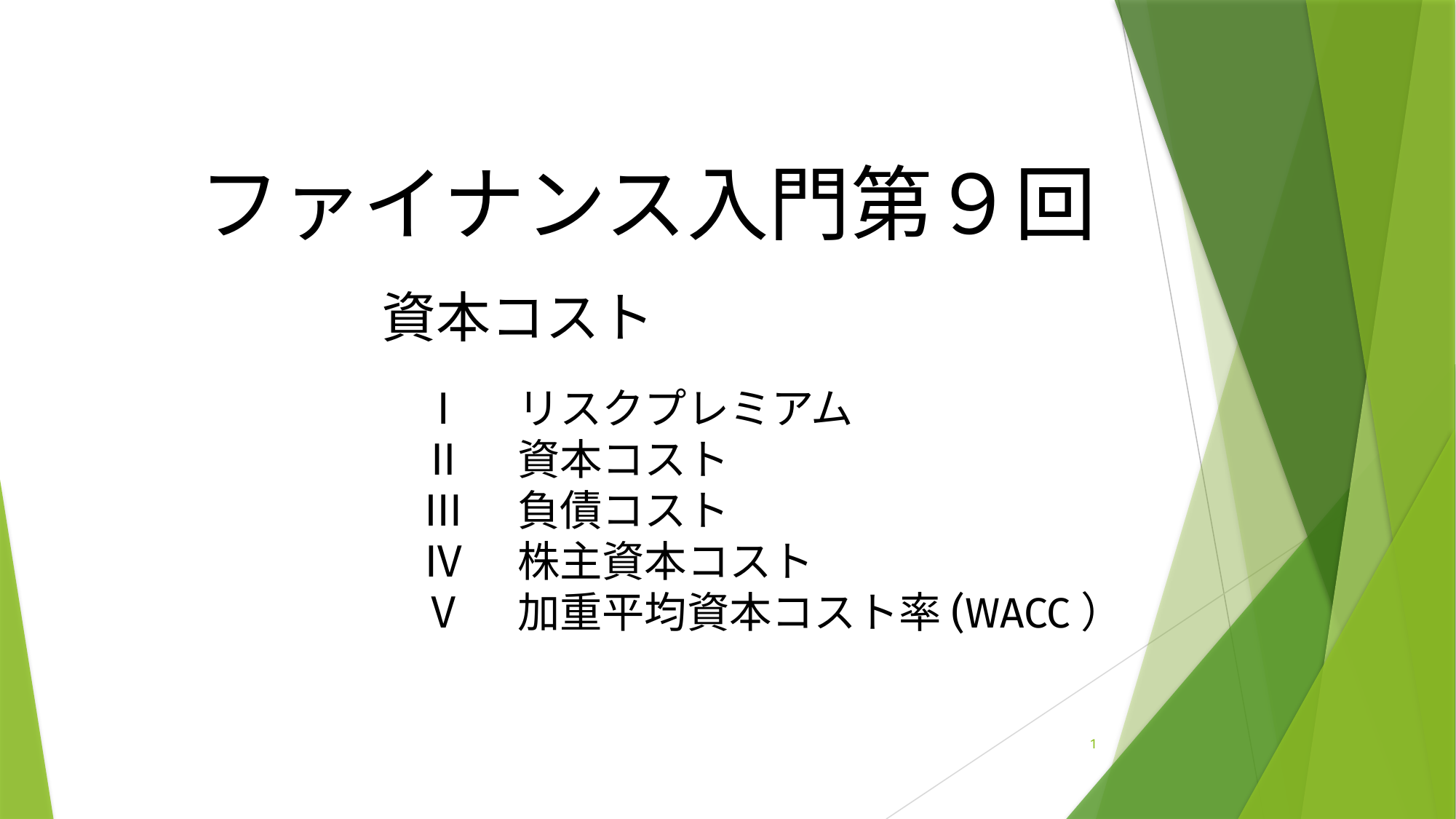

ファイナンス入門第９回
資本コスト
Ⅰ　リスクプレミアム
Ⅱ　資本コスト
Ⅲ　負債コスト
Ⅳ　株主資本コスト
Ⅴ　加重平均資本コスト率(WACC）

1